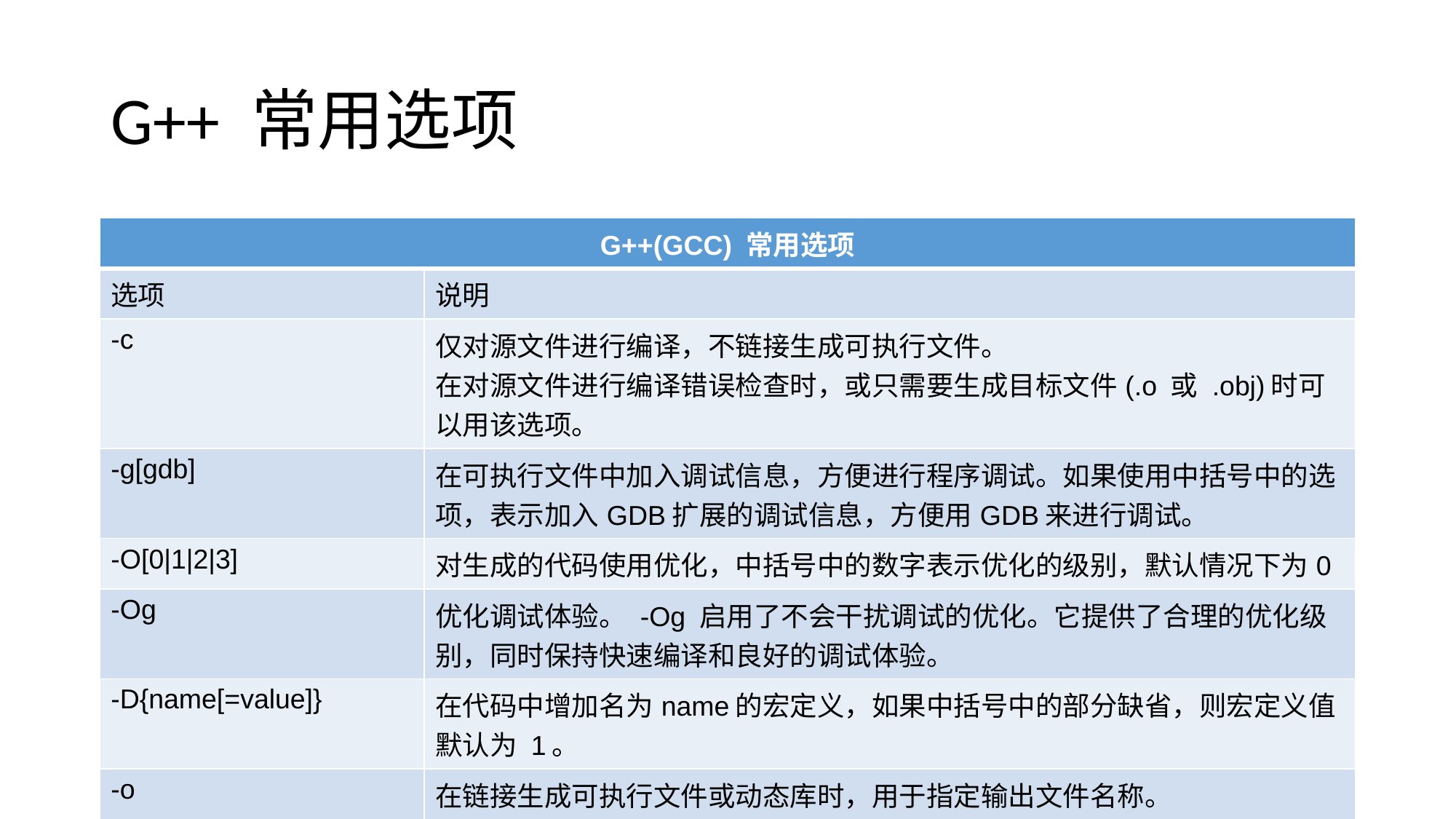

# G++ 常用选项
| G++(GCC) 常用选项 |  |
| --- | --- |
| 选项 | 说明 |
| -c | 仅对源文件进行编译，不链接生成可执行文件。 在对源文件进行编译错误检查时，或只需要生成目标文件(.o 或 .obj)时可以用该选项。 |
| -g[gdb] | 在可执行文件中加入调试信息，方便进行程序调试。如果使用中括号中的选项，表示加入GDB扩展的调试信息，方便用GDB来进行调试。 |
| -O[0|1|2|3] | 对生成的代码使用优化，中括号中的数字表示优化的级别，默认情况下为0 |
| -Og | 优化调试体验。 -Og 启用了不会干扰调试的优化。它提供了合理的优化级别，同时保持快速编译和良好的调试体验。 |
| -D{name[=value]} | 在代码中增加名为name的宏定义，如果中括号中的部分缺省，则宏定义值默认为 1。 |
| -o | 在链接生成可执行文件或动态库时，用于指定输出文件名称。 |